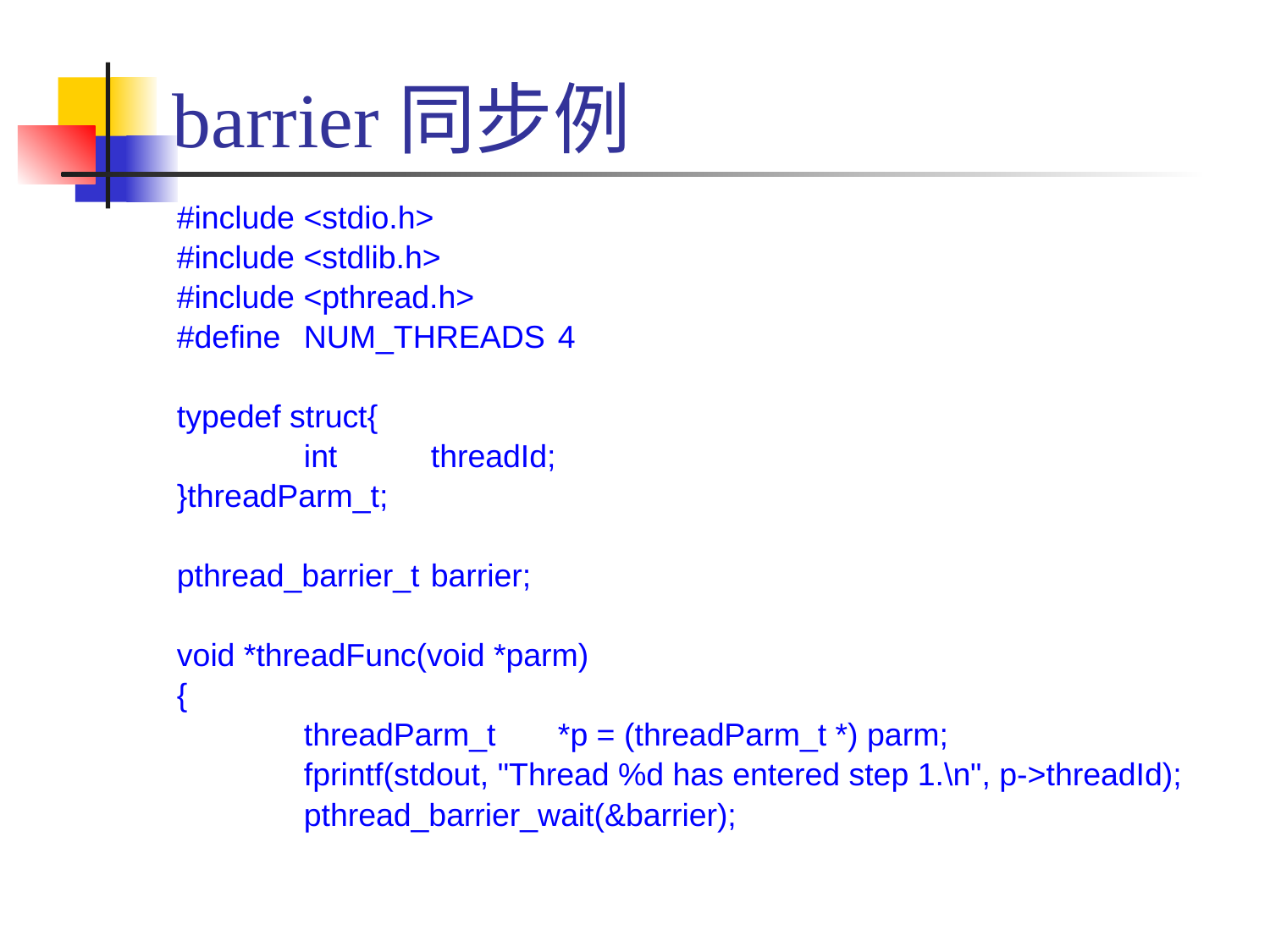

# barrier同步例
#include <stdio.h>
#include <stdlib.h>
#include <pthread.h>
#define	NUM_THREADS	4

typedef struct{
	int	threadId;
}threadParm_t;

pthread_barrier_t	barrier;

void *threadFunc(void *parm)
{
	threadParm_t	*p = (threadParm_t *) parm;
	fprintf(stdout, "Thread %d has entered step 1.\n", p->threadId);
	pthread_barrier_wait(&barrier);